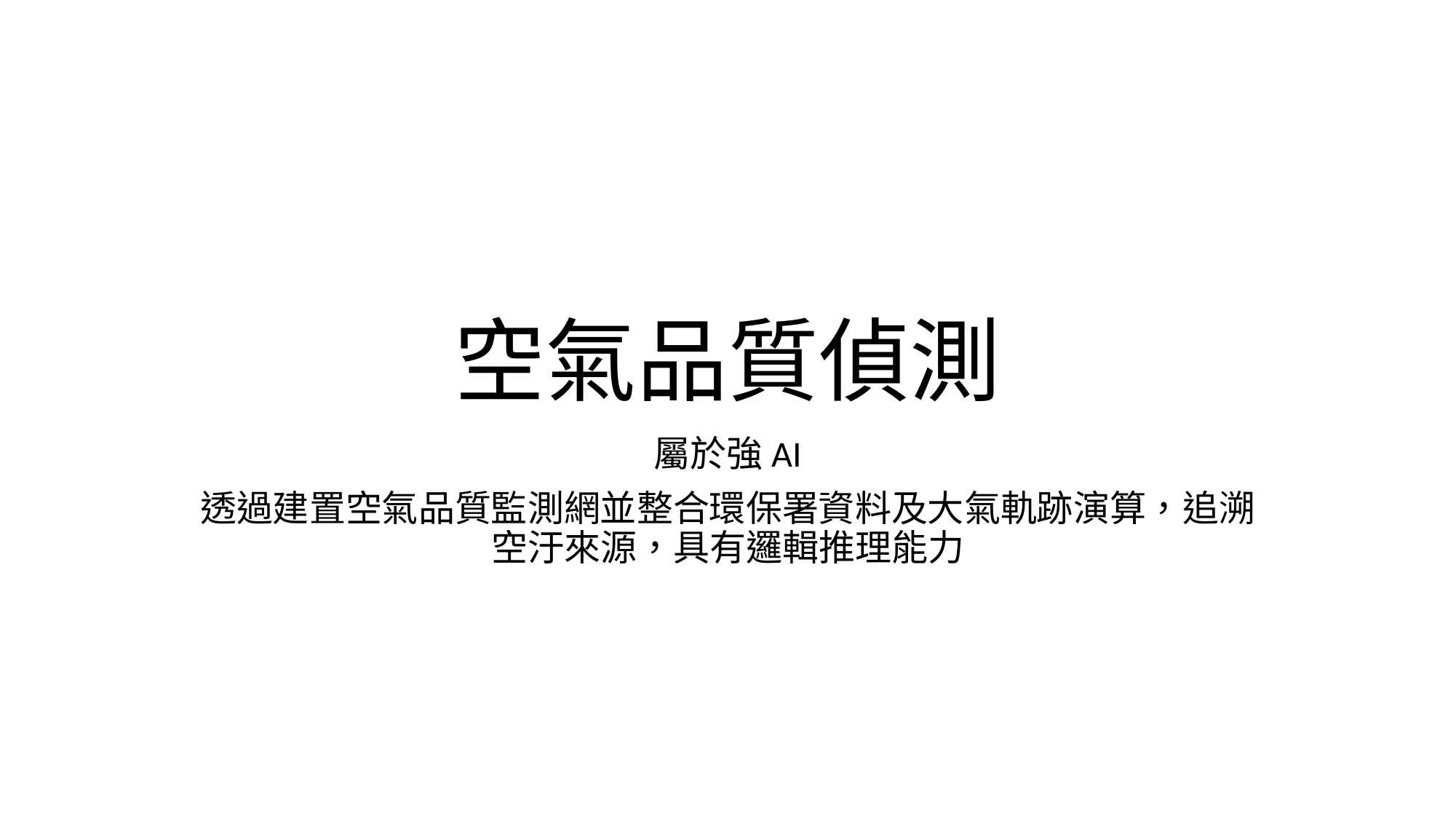

# 空氣品質偵測
屬於強AI
透過建置空氣品質監測網並整合環保署資料及大氣軌跡演算，追溯空汙來源，具有邏輯推理能力